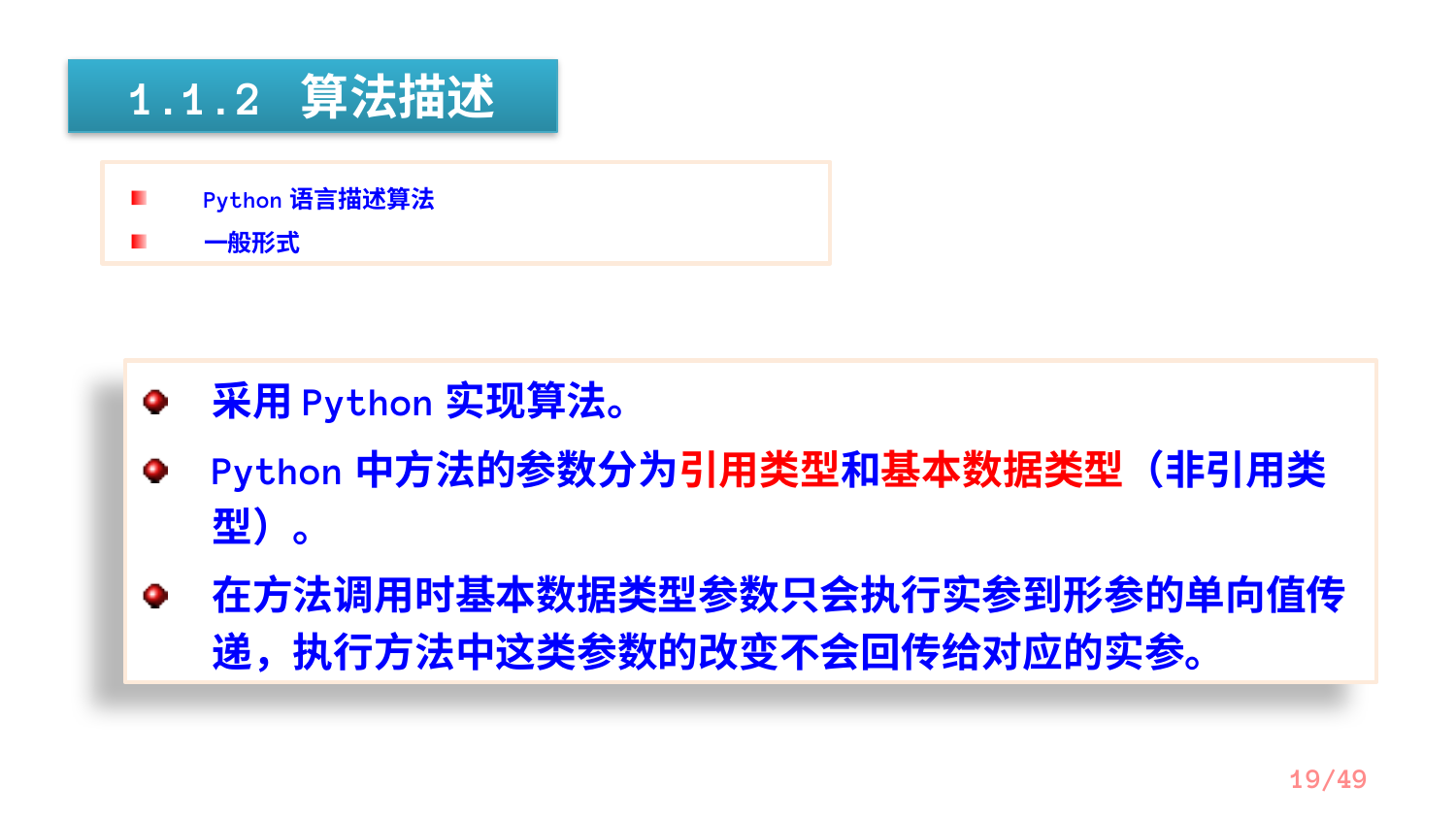

1.1.2 算法描述
Python语言描述算法
一般形式
采用Python实现算法。
Python中方法的参数分为引用类型和基本数据类型（非引用类型）。
在方法调用时基本数据类型参数只会执行实参到形参的单向值传递，执行方法中这类参数的改变不会回传给对应的实参。
19/49